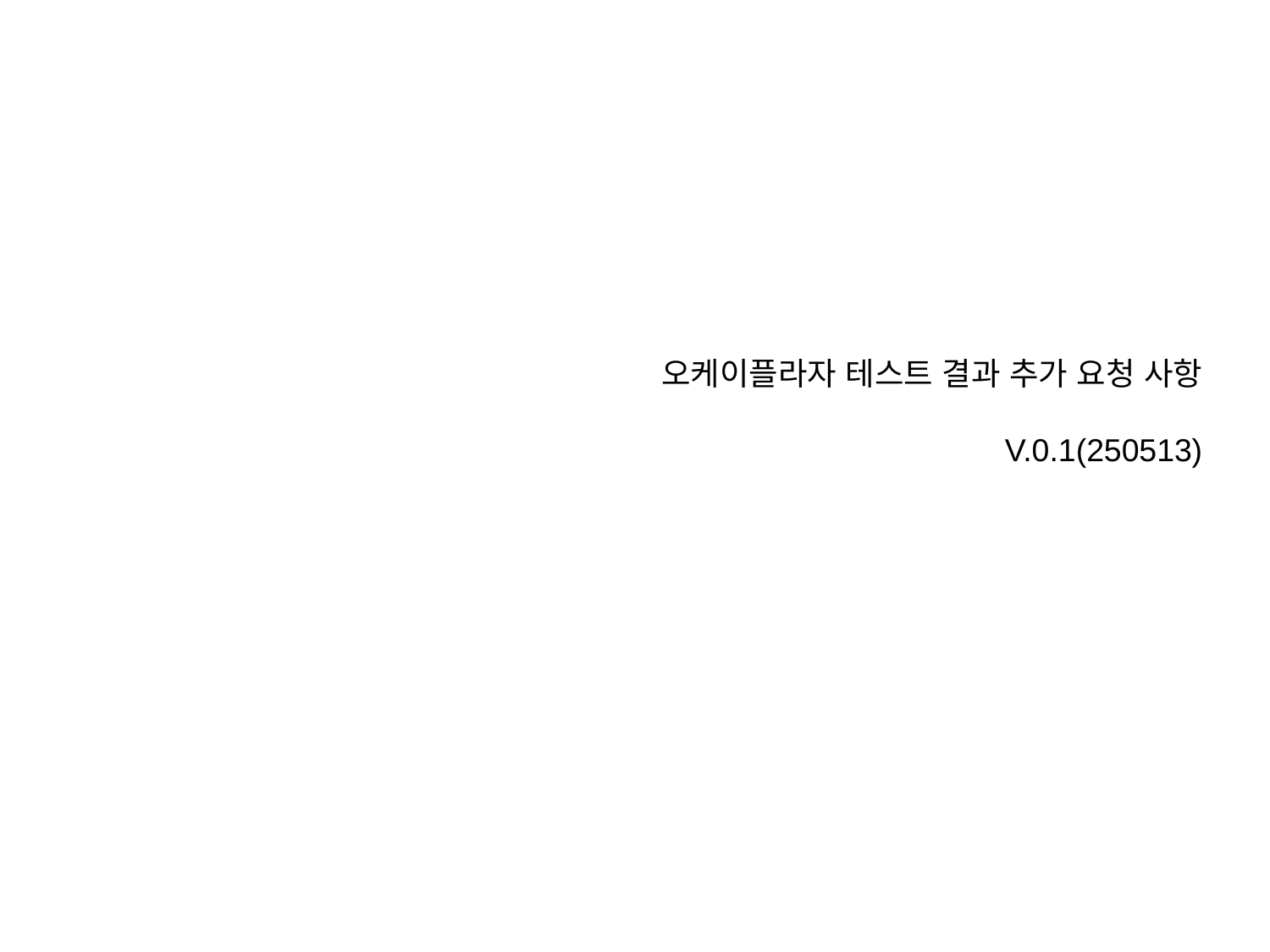

오케이플라자 테스트 결과 추가 요청 사항

V.0.1(250513)